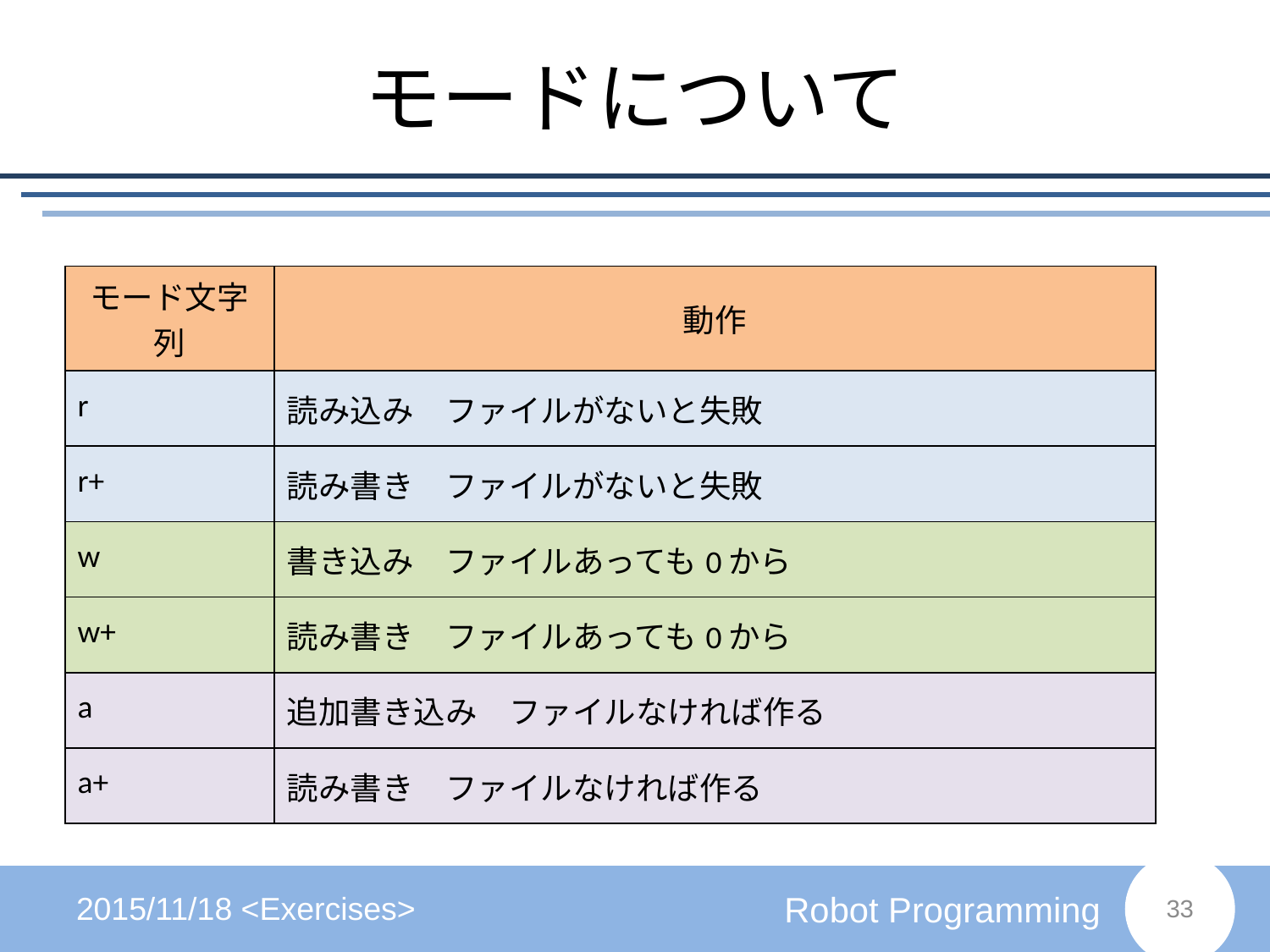

# モードについて
| モード文字列 | 動作 |
| --- | --- |
| r | 読み込み　ファイルがないと失敗 |
| r+ | 読み書き　ファイルがないと失敗 |
| w | 書き込み　ファイルあっても0から |
| w+ | 読み書き　ファイルあっても0から |
| a | 追加書き込み　ファイルなければ作る |
| a+ | 読み書き　ファイルなければ作る |
2015/11/18 <Exercises>
33